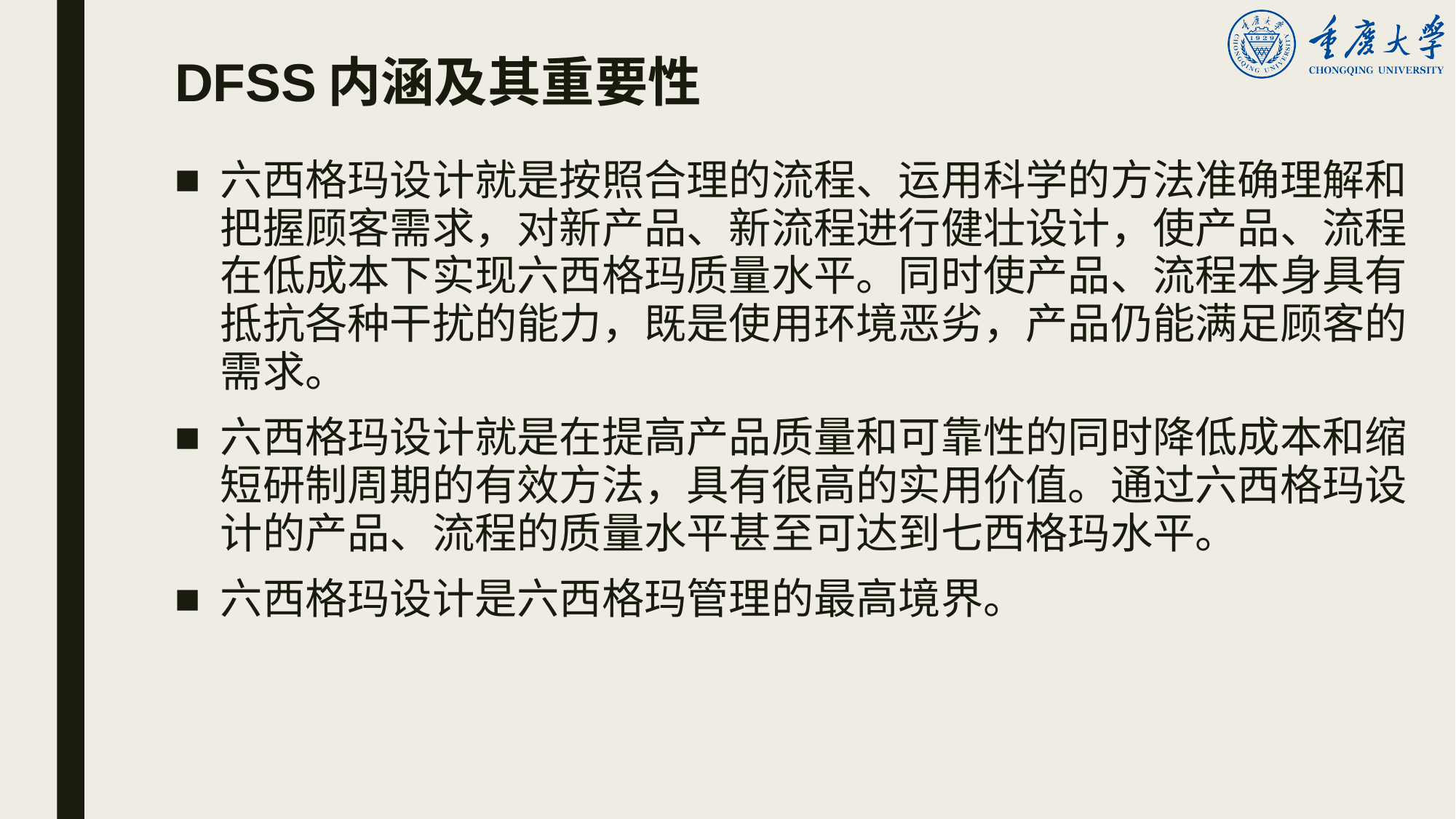

# DFSS内涵及其重要性
六西格玛设计就是按照合理的流程、运用科学的方法准确理解和把握顾客需求，对新产品、新流程进行健壮设计，使产品、流程在低成本下实现六西格玛质量水平。同时使产品、流程本身具有抵抗各种干扰的能力，既是使用环境恶劣，产品仍能满足顾客的需求。
六西格玛设计就是在提高产品质量和可靠性的同时降低成本和缩短研制周期的有效方法，具有很高的实用价值。通过六西格玛设计的产品、流程的质量水平甚至可达到七西格玛水平。
六西格玛设计是六西格玛管理的最高境界。